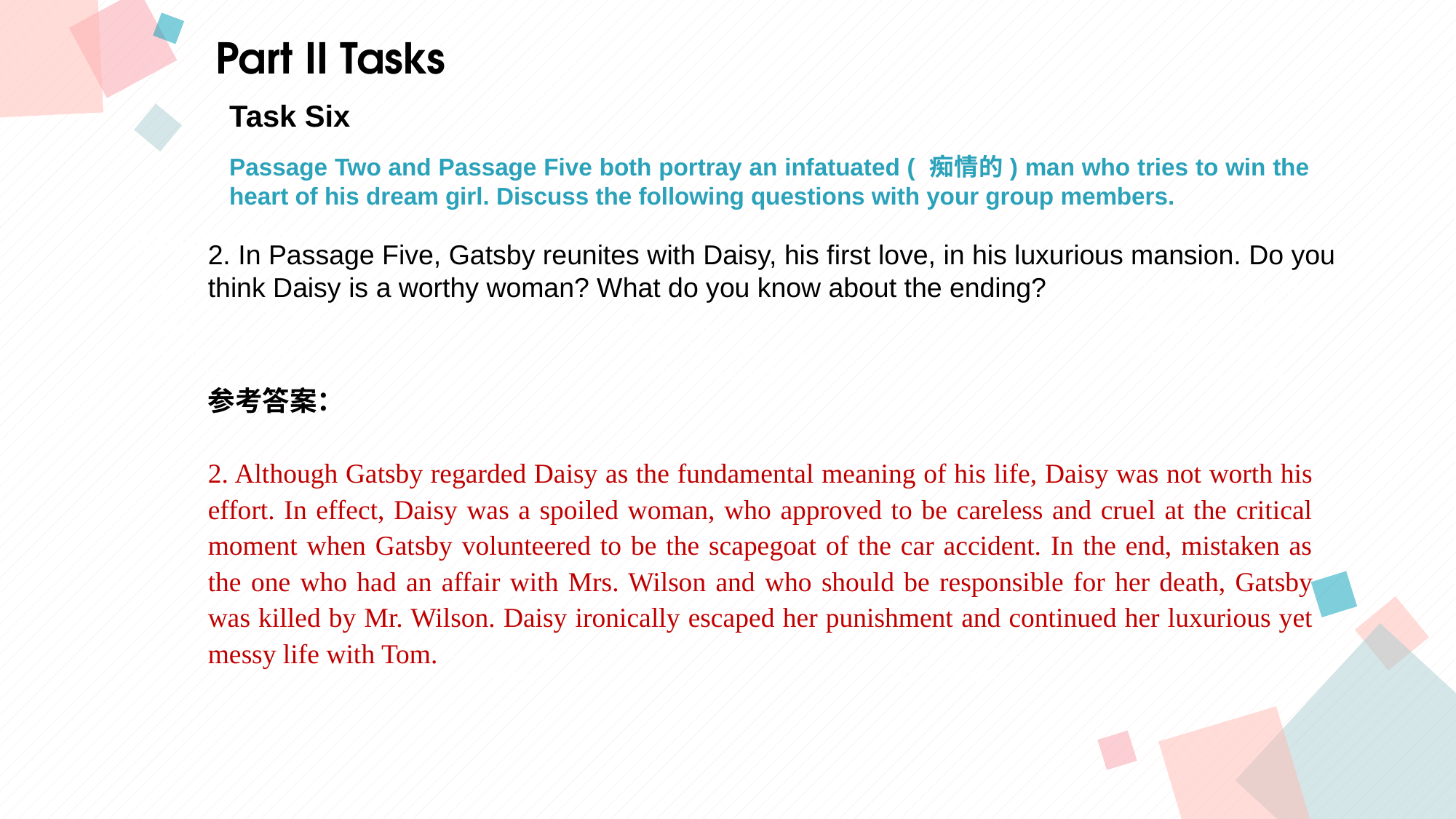

Part II Tasks
Task Six

Passage Two and Passage Five both portray an infatuated ( 痴情的) man who tries to win the heart of his dream girl. Discuss the following questions with your group members.
点击此处添加标题
点击此处添加标题
2. In Passage Five, Gatsby reunites with Daisy, his first love, in his luxurious mansion. Do you think Daisy is a worthy woman? What do you know about the ending?
标题数字等都可以通过点击和重新输入进行更改，顶部“开始”面板中可以对字体、字号、颜色等进行修改。建议正文8-14号字，1.3倍字间距。
标题数字等都可以通过点击和重新输入进行更改，顶部“开始”面板中可以对字体、字号、颜色等进行修改。建议正文8-14号字，1.3倍字间距。
标题数字等都可以通过点击和重新输入进行更改，顶部“开始”面板中可以对字体、字号、颜色等进行修改。建议正文8-14号字，1.3倍字间距。
参考答案：

2. Although Gatsby regarded Daisy as the fundamental meaning of his life, Daisy was not worth his effort. In effect, Daisy was a spoiled woman, who approved to be careless and cruel at the critical moment when Gatsby volunteered to be the scapegoat of the car accident. In the end, mistaken as the one who had an affair with Mrs. Wilson and who should be responsible for her death, Gatsby was killed by Mr. Wilson. Daisy ironically escaped her punishment and continued her luxurious yet messy life with Tom.
点击此处添加标题
标题数字等都可以通过点击和重新输入进行更改，顶部“开始”面板中可以对字体、字号、颜色等进行修改。建议正文8-14号字，1.3倍字间距。
标题数字等都可以通过点击和重新输入进行更改，顶部“开始”面板中可以对字体、字号、颜色等进行修改。建议正文8-14号字，1.3倍字间距。